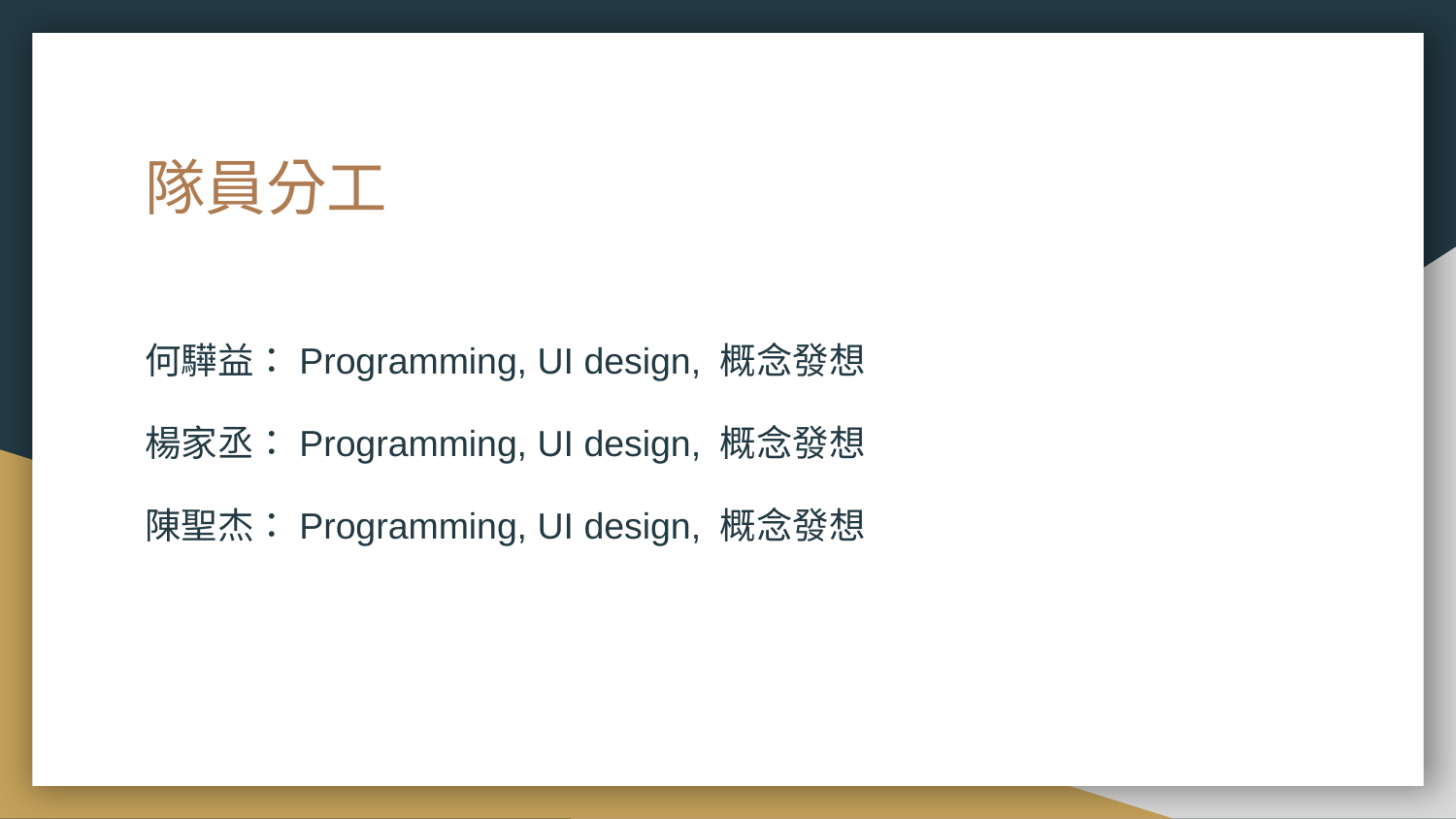

# 隊員分工
何驊益：Programming, UI design, 概念發想
楊家丞：Programming, UI design, 概念發想
陳聖杰：Programming, UI design, 概念發想